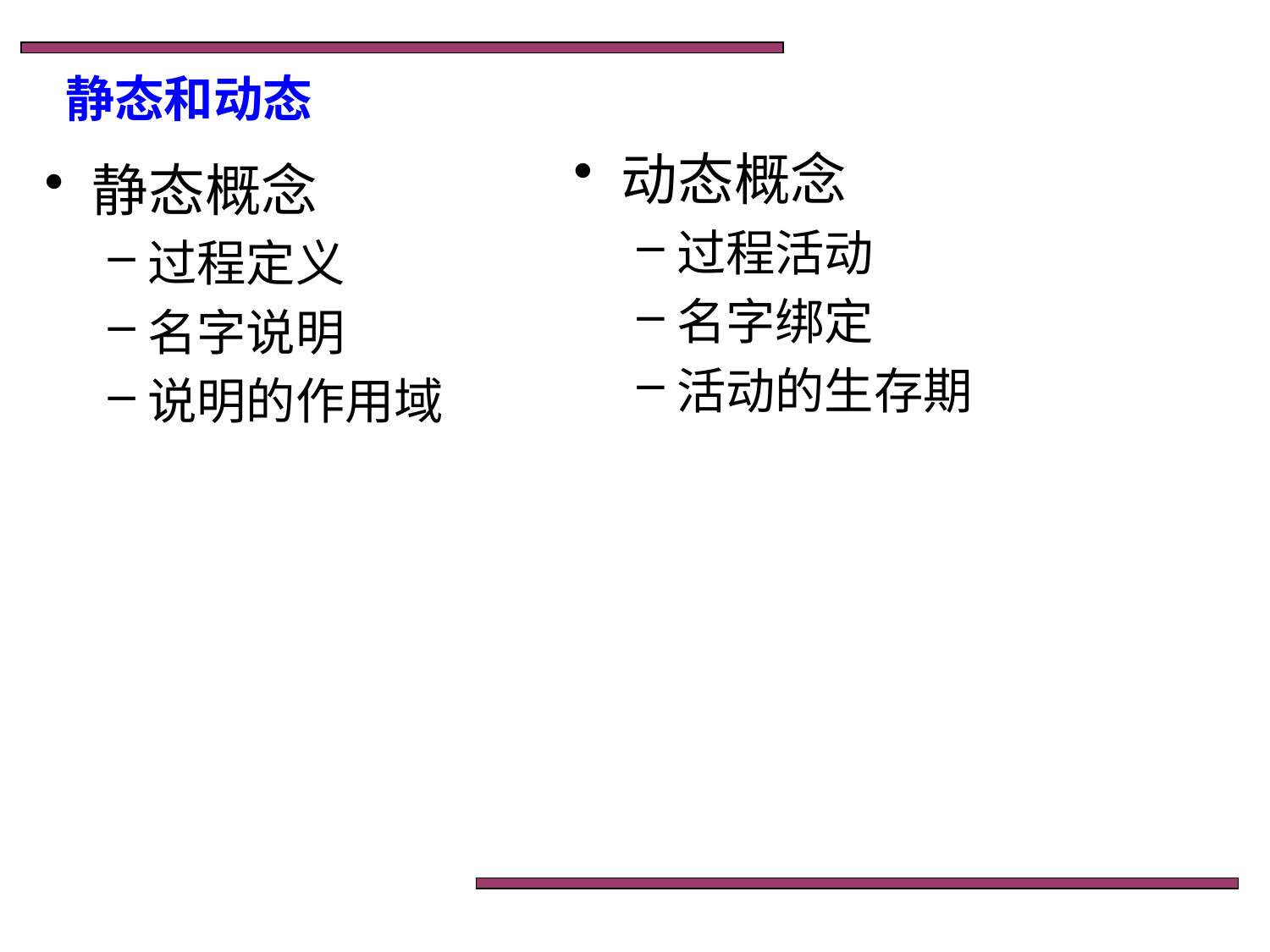

# 静态和动态
动态概念
过程活动
名字绑定
活动的生存期
静态概念
过程定义
名字说明
说明的作用域